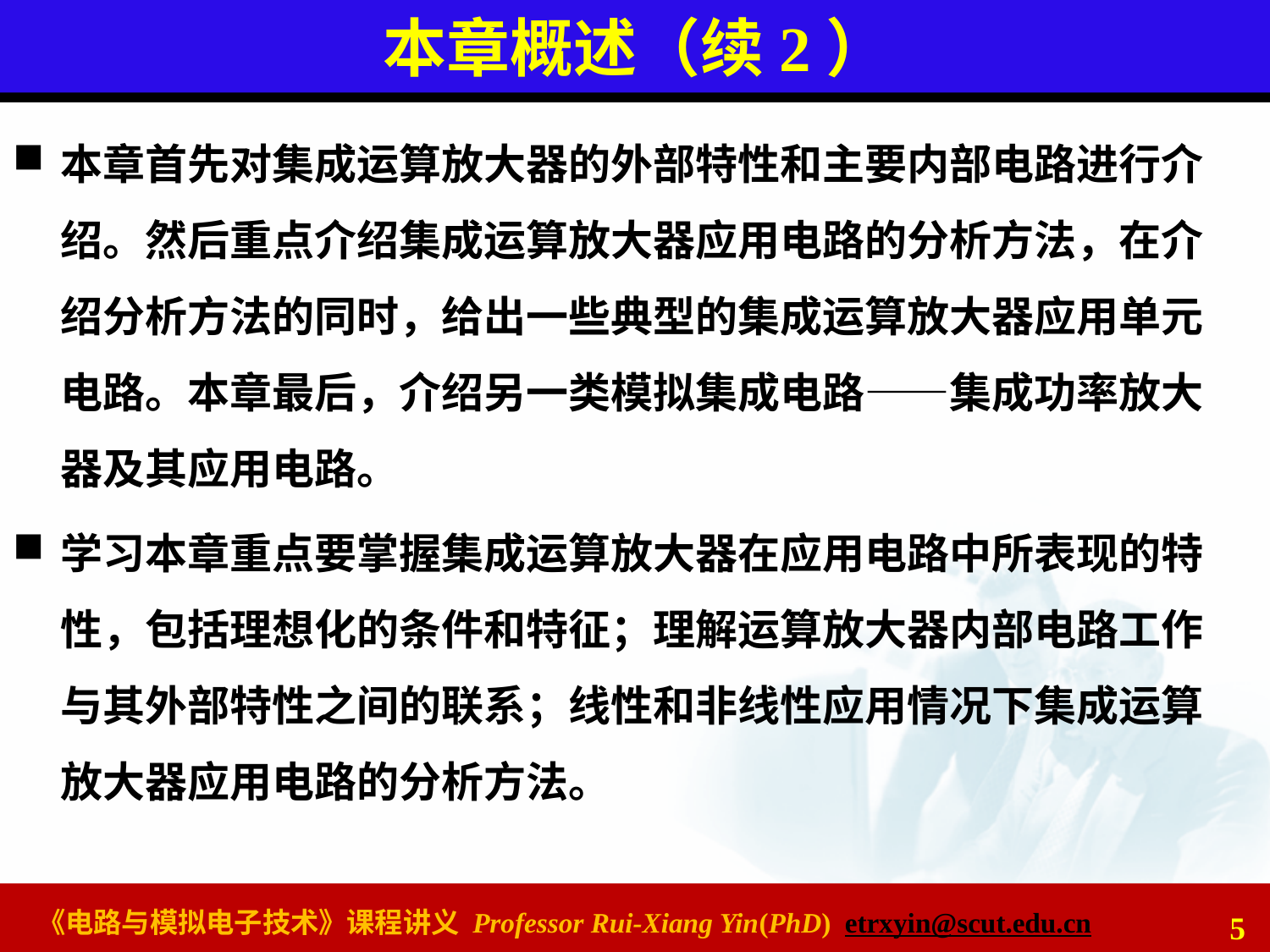

# 本章概述（续2）
本章首先对集成运算放大器的外部特性和主要内部电路进行介绍。然后重点介绍集成运算放大器应用电路的分析方法，在介绍分析方法的同时，给出一些典型的集成运算放大器应用单元电路。本章最后，介绍另一类模拟集成电路——集成功率放大器及其应用电路。
学习本章重点要掌握集成运算放大器在应用电路中所表现的特性，包括理想化的条件和特征；理解运算放大器内部电路工作与其外部特性之间的联系；线性和非线性应用情况下集成运算放大器应用电路的分析方法。
5